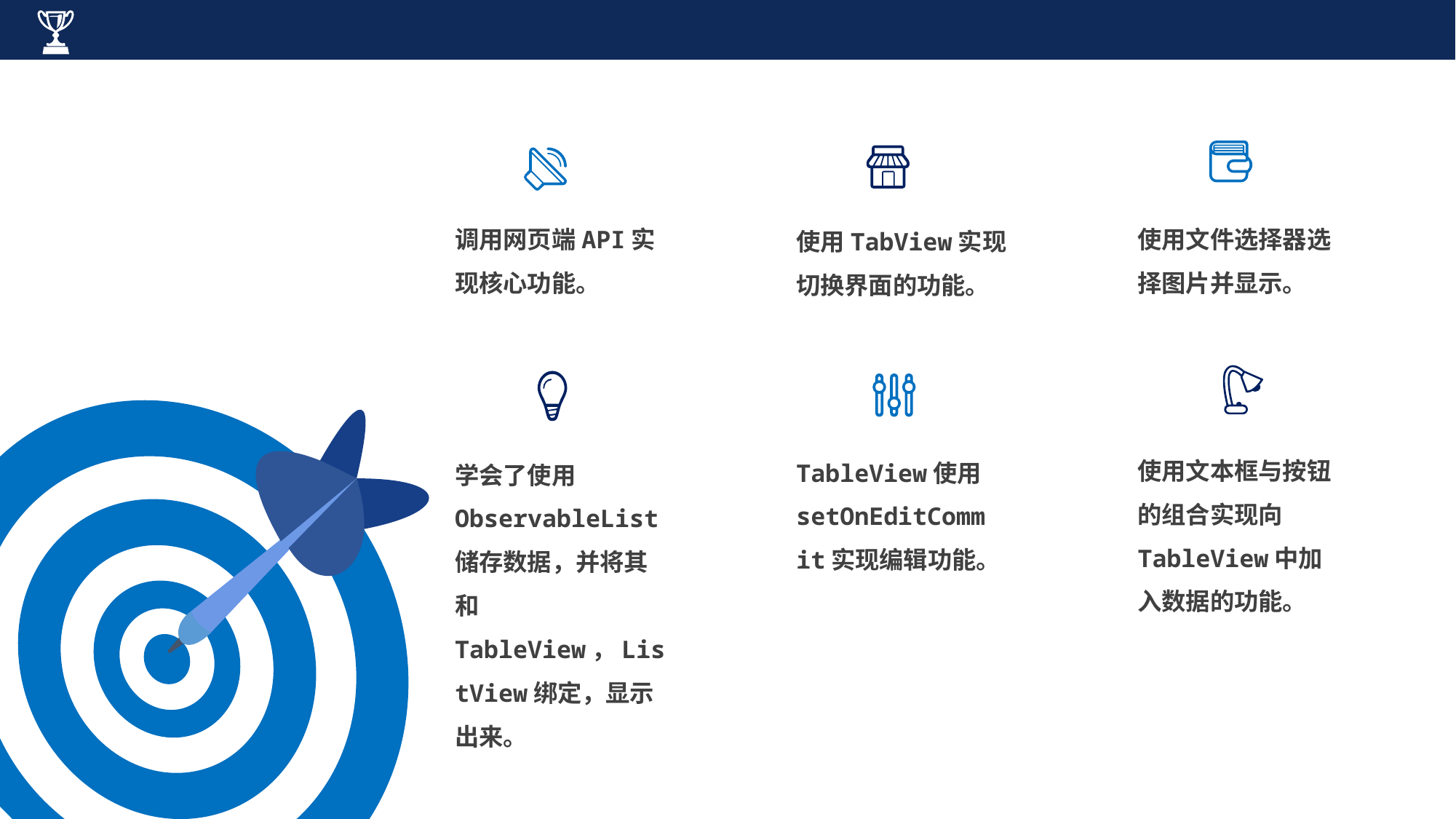

调用网页端API实现核心功能。
使用文件选择器选择图片并显示。
使用TabView实现切换界面的功能。

使用文本框与按钮的组合实现向TableView中加入数据的功能。
TableView使用setOnEditCommit实现编辑功能。
学会了使用ObservableList
储存数据，并将其和TableView，ListView绑定，显示出来。